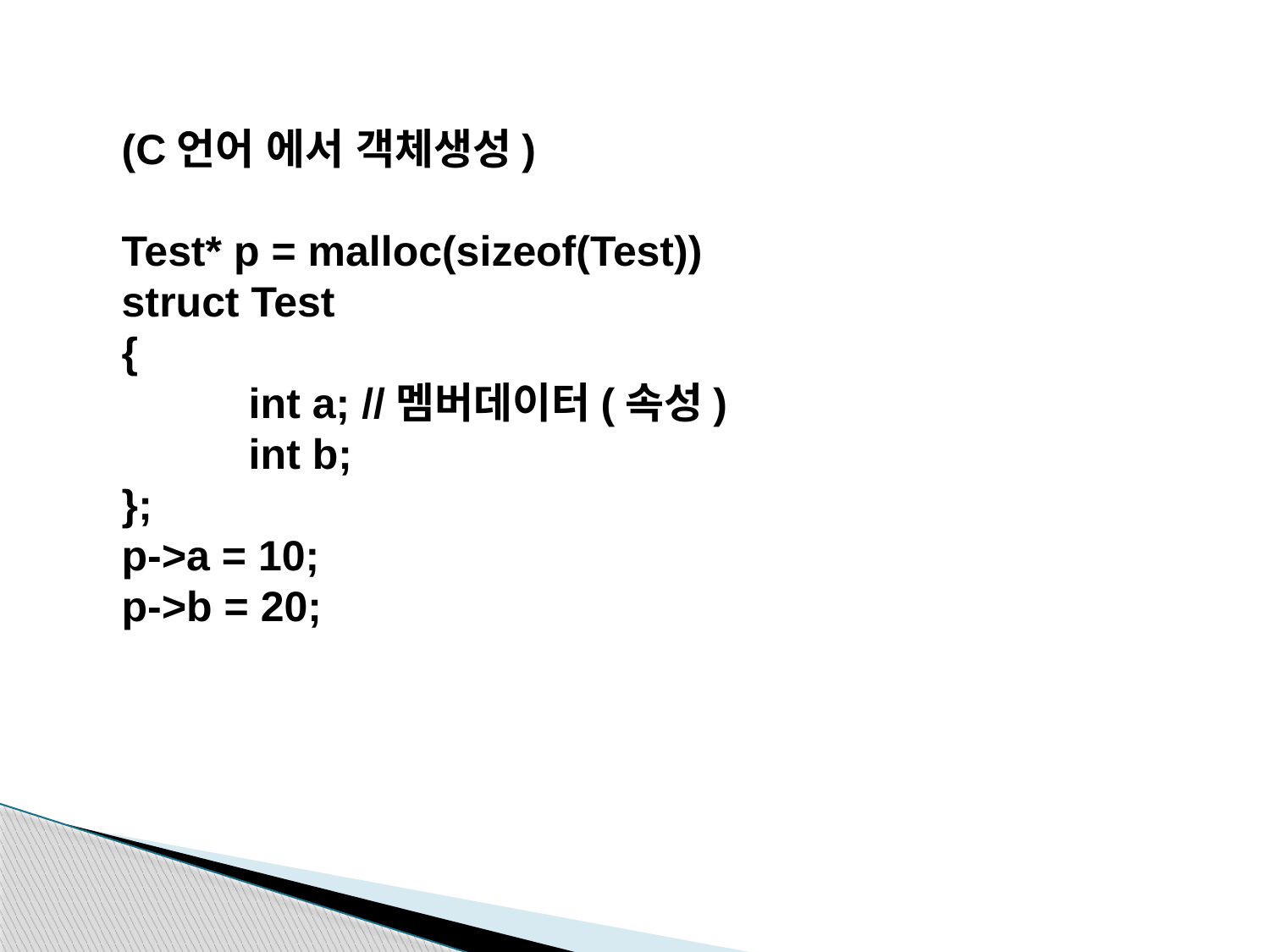

(C언어 에서 객체생성)

Test* p = malloc(sizeof(Test))
struct Test
{
	int a; //멤버데이터(속성)
	int b;
};
p->a = 10;
p->b = 20;